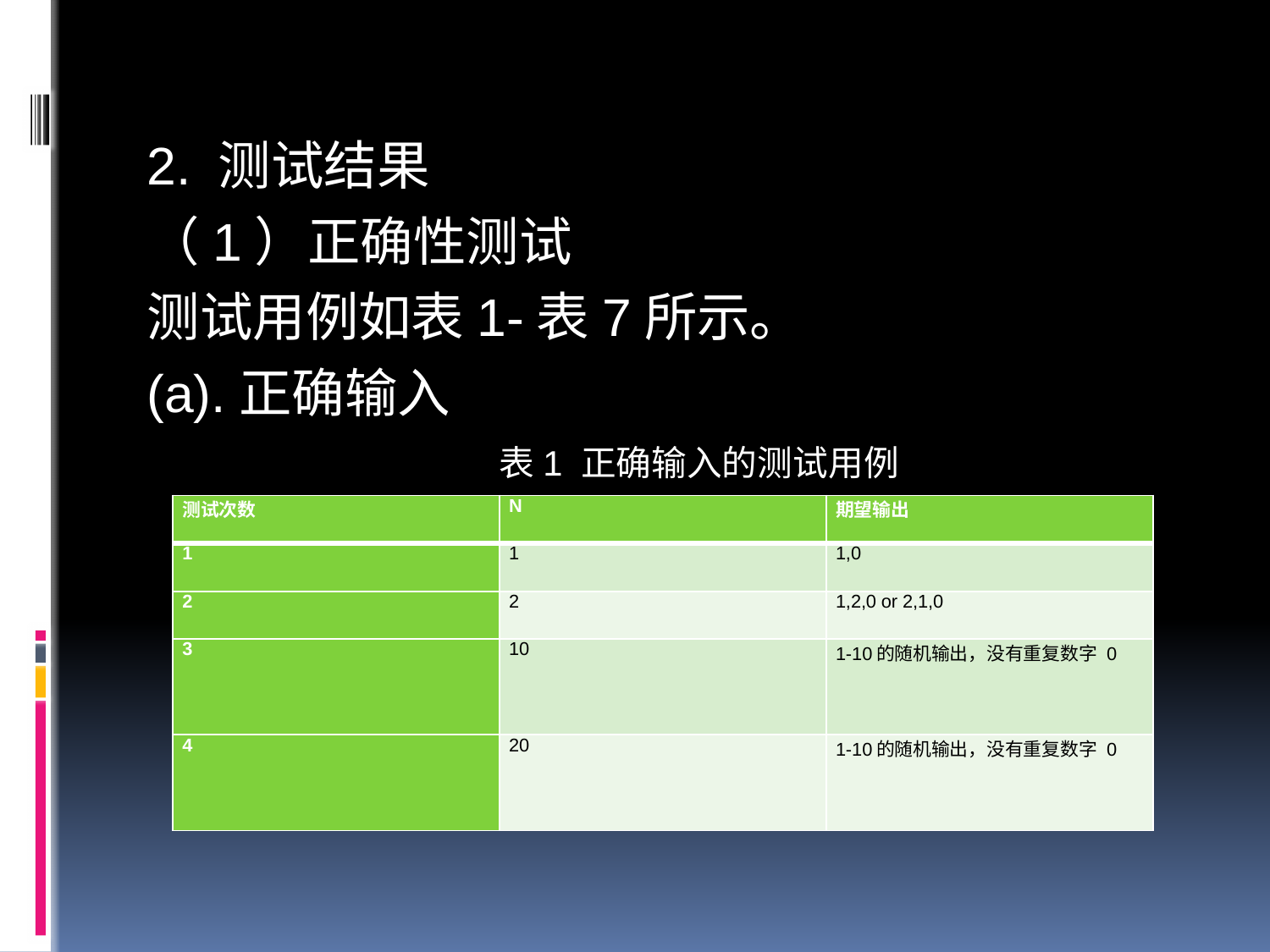

2. 测试结果
（1）正确性测试
测试用例如表1-表7所示。
(a).正确输入
表1 正确输入的测试用例
| 测试次数 | N | 期望输出 |
| --- | --- | --- |
| 1 | 1 | 1,0 |
| 2 | 2 | 1,2,0 or 2,1,0 |
| 3 | 10 | 1-10的随机输出，没有重复数字 0 |
| 4 | 20 | 1-10的随机输出，没有重复数字 0 |